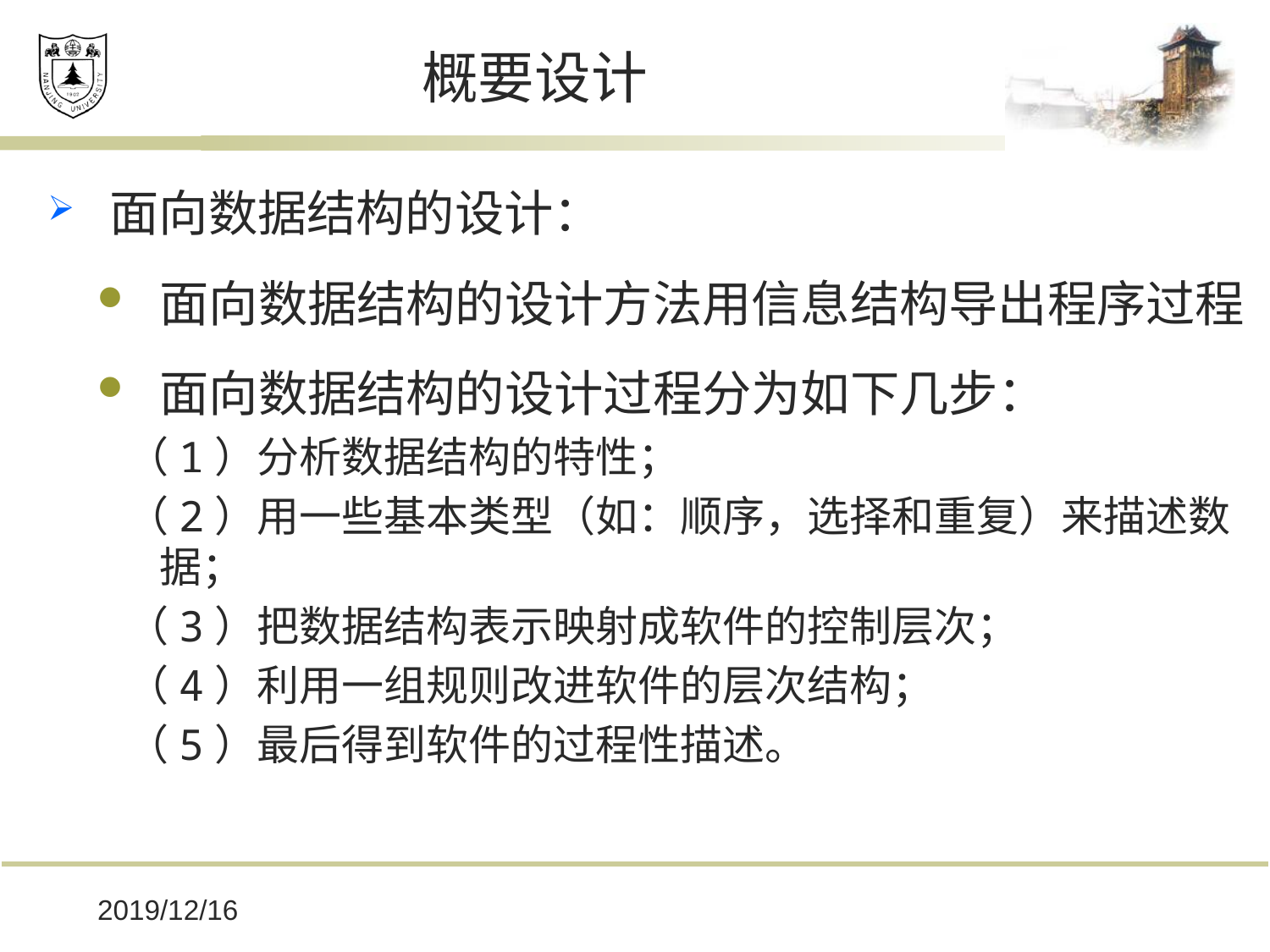

# 概要设计
面向数据结构的设计：
面向数据结构的设计方法用信息结构导出程序过程
面向数据结构的设计过程分为如下几步：
  （1）分析数据结构的特性；
  （2）用一些基本类型（如：顺序，选择和重复）来描述数据；
  （3）把数据结构表示映射成软件的控制层次；
  （4）利用一组规则改进软件的层次结构；
  （5）最后得到软件的过程性描述。

2019/12/16